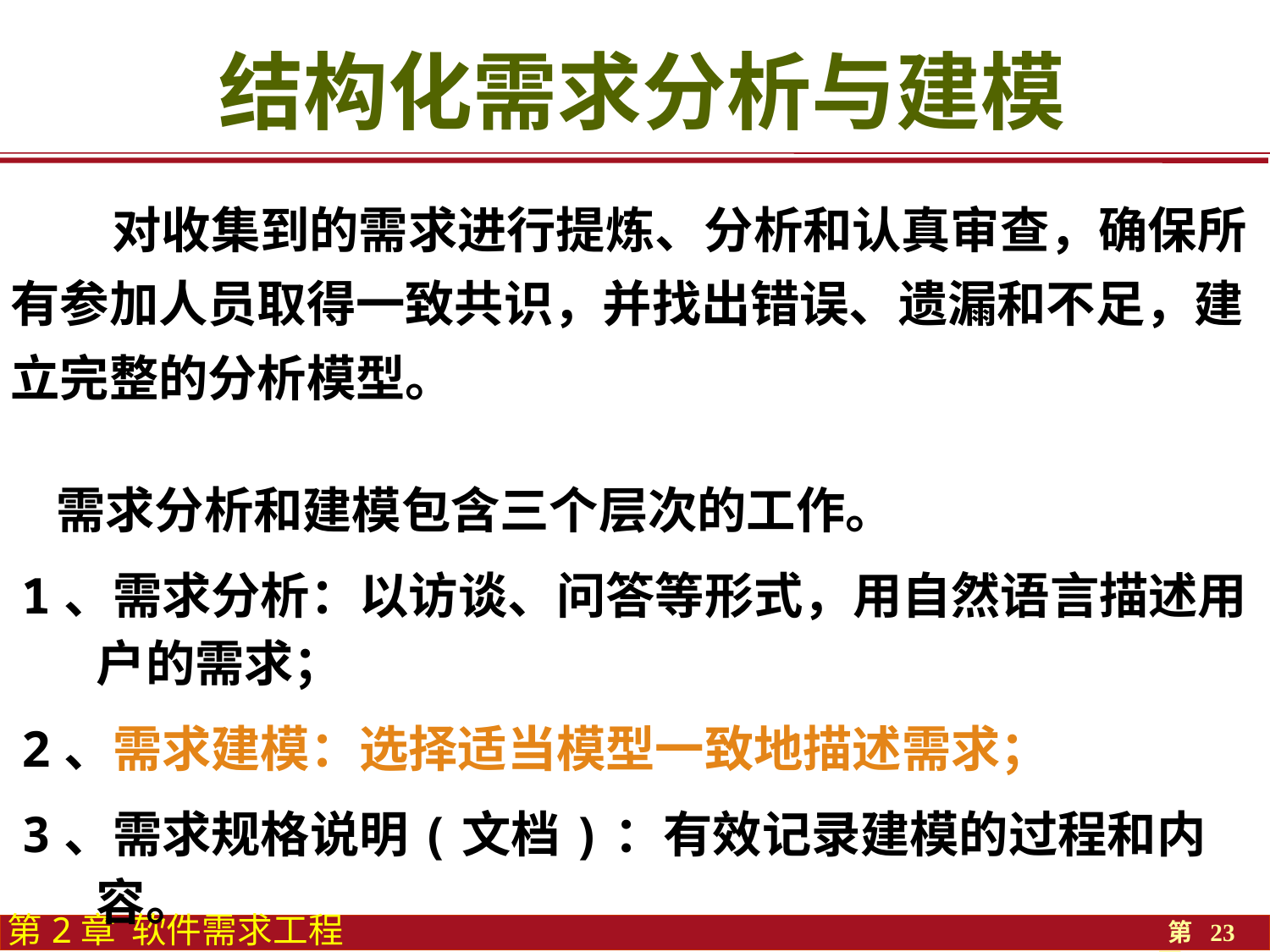

结构化需求分析与建模
        对收集到的需求进行提炼、分析和认真审查，确保所有参加人员取得一致共识，并找出错误、遗漏和不足，建立完整的分析模型。
  需求分析和建模包含三个层次的工作。
1、需求分析：以访谈、问答等形式，用自然语言描述用户的需求；
2、需求建模：选择适当模型一致地描述需求；
3、需求规格说明(文档)：有效记录建模的过程和内容。